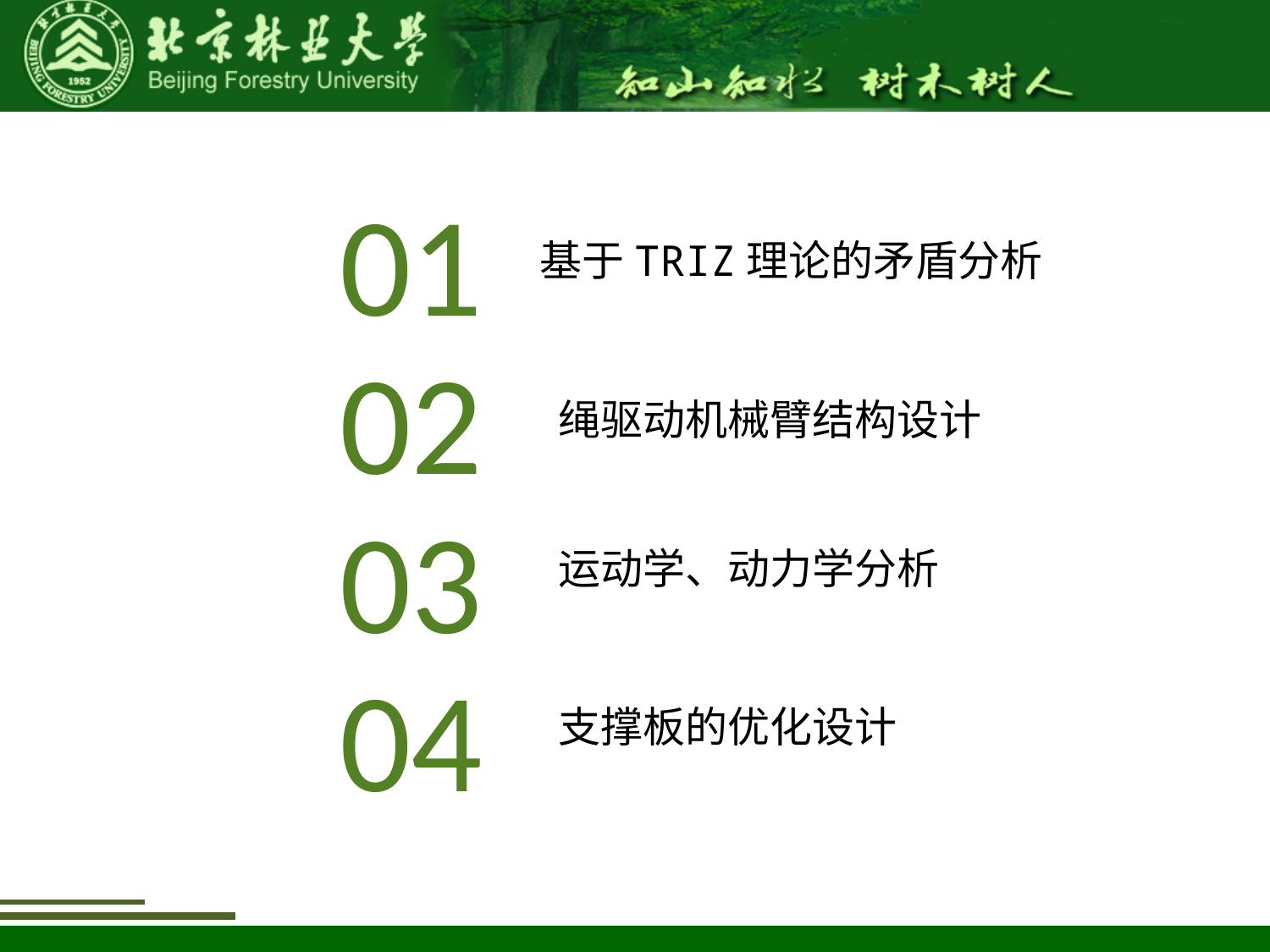

01
基于TRIZ理论的矛盾分析
02
绳驱动机械臂结构设计
03
运动学、动力学分析
04
支撑板的优化设计